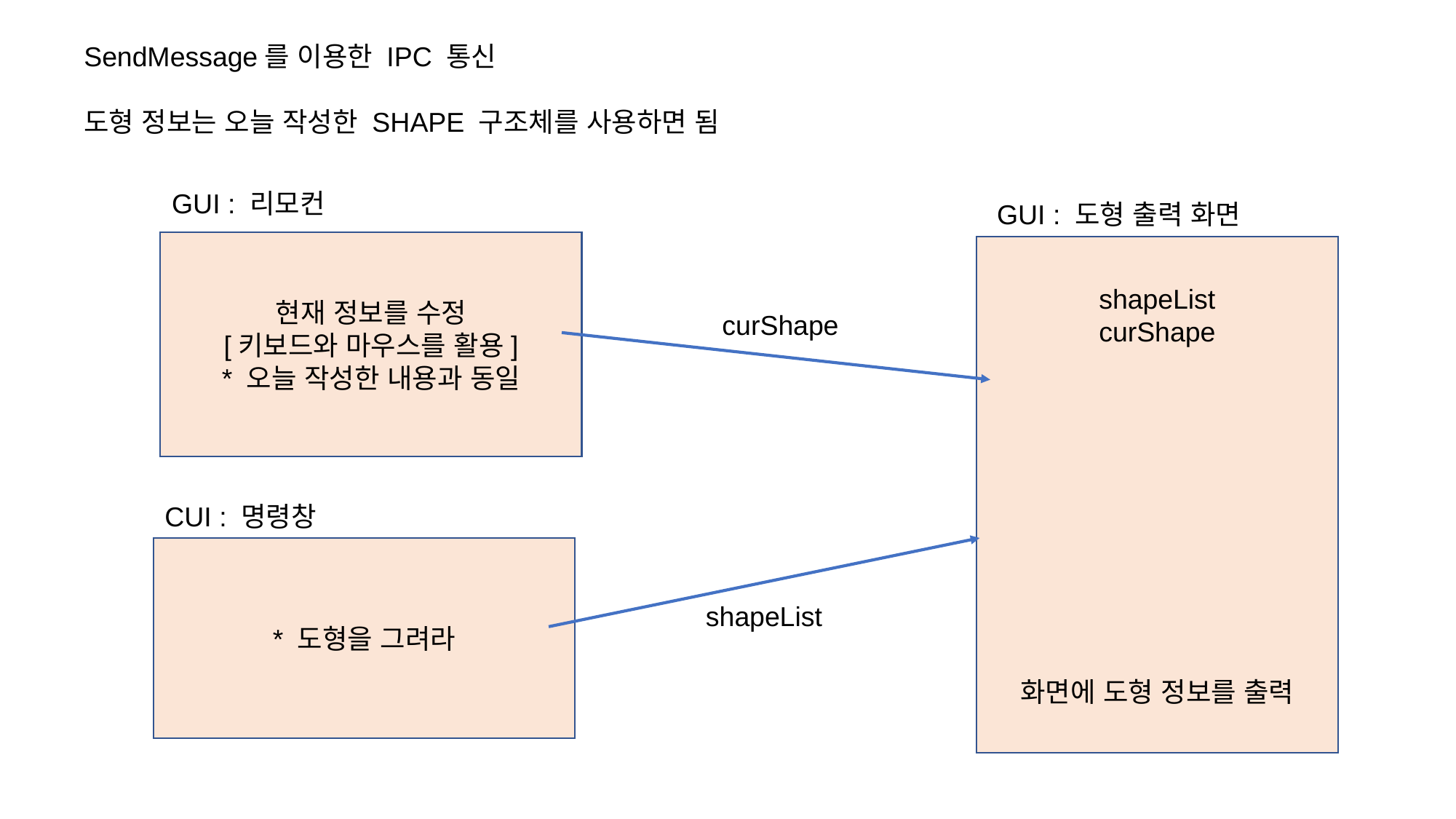

SendMessage를 이용한 IPC 통신

도형 정보는 오늘 작성한 SHAPE 구조체를 사용하면 됨
GUI : 리모컨
GUI : 도형 출력 화면
현재 정보를 수정
[키보드와 마우스를 활용]
* 오늘 작성한 내용과 동일
shapeList
curShape

화면에 도형 정보를 출력
curShape
CUI : 명령창
* 도형을 그려라
shapeList